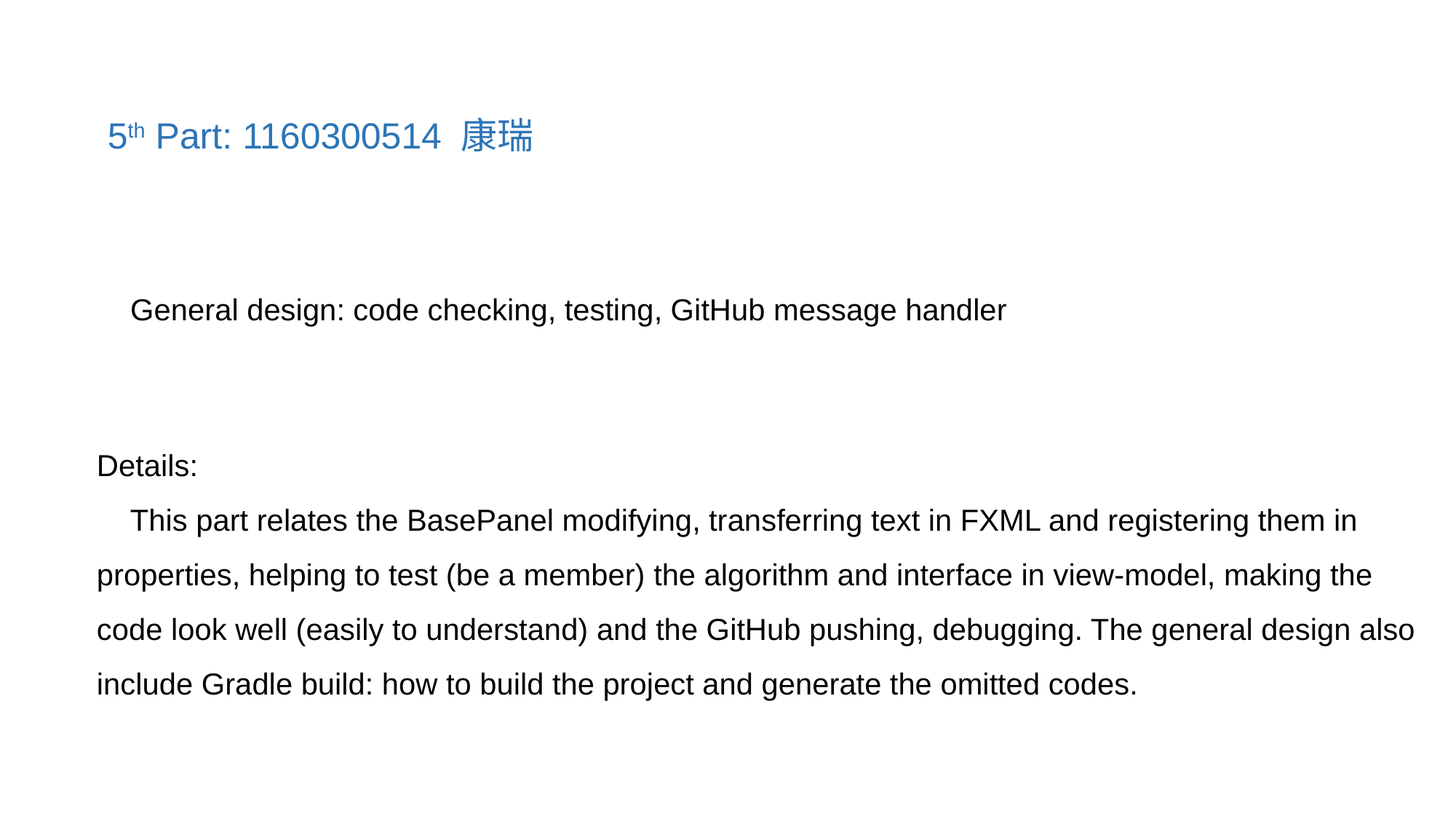

5th Part: 1160300514 康瑞
General design: code checking, testing, GitHub message handler
Details:
    This part relates the BasePanel modifying, transferring text in FXML and registering them in properties, helping to test (be a member) the algorithm and interface in view-model, making the code look well (easily to understand) and the GitHub pushing, debugging. The general design also include Gradle build: how to build the project and generate the omitted codes.